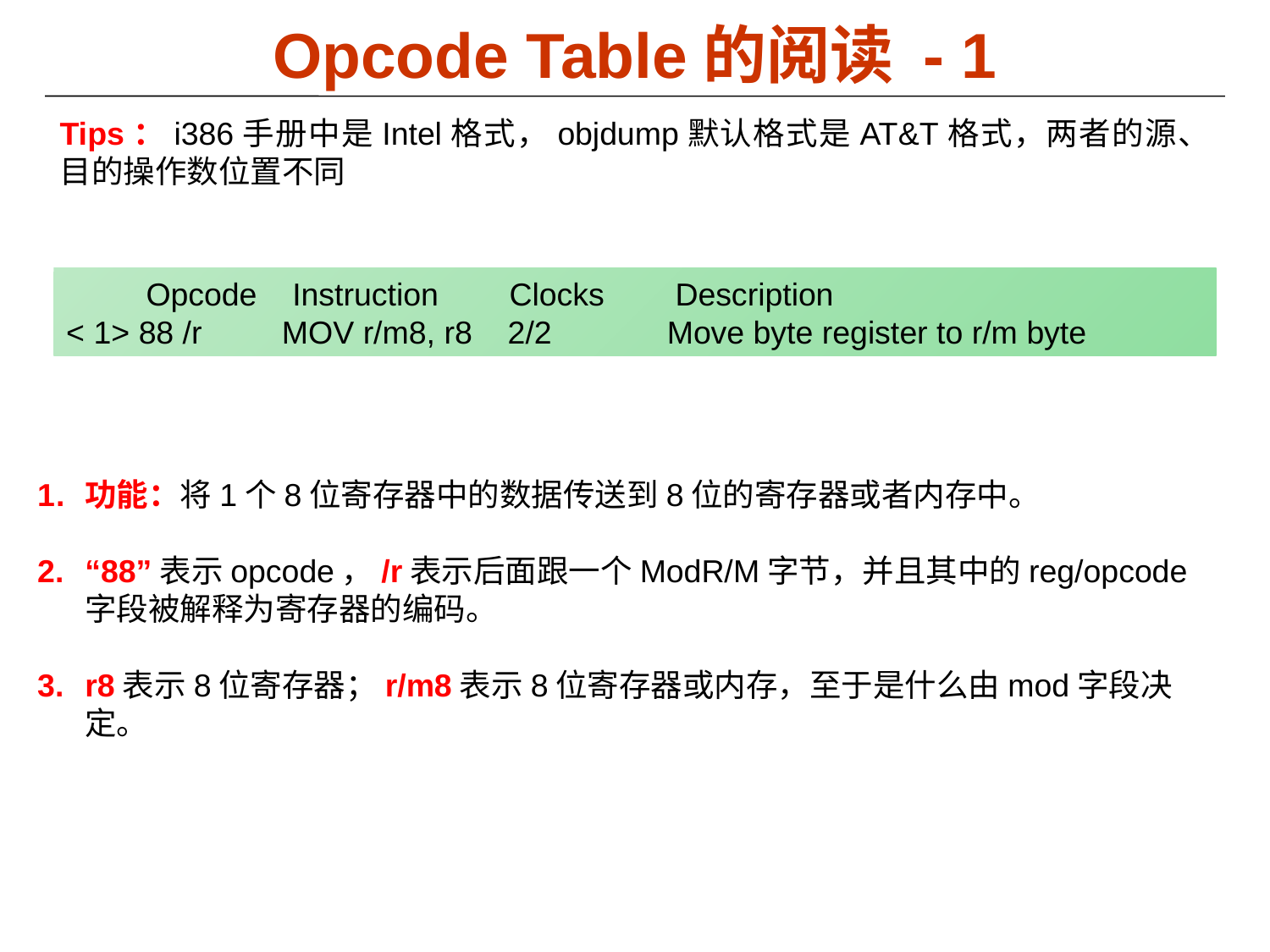

# Opcode Table的阅读 - 1
Tips：i386手册中是Intel格式，objdump默认格式是AT&T格式，两者的源、目的操作数位置不同
         Opcode    Instruction        Clocks        Description
< 1> 88 /r         MOV r/m8, r8    2/2             Move byte register to r/m byte
功能：将1个8位寄存器中的数据传送到8位的寄存器或者内存中。

“88”表示opcode，/r表示后面跟一个ModR/M字节，并且其中的reg/opcode字段被解释为寄存器的编码。

r8表示8位寄存器；r/m8表示8位寄存器或内存，至于是什么由mod字段决定。